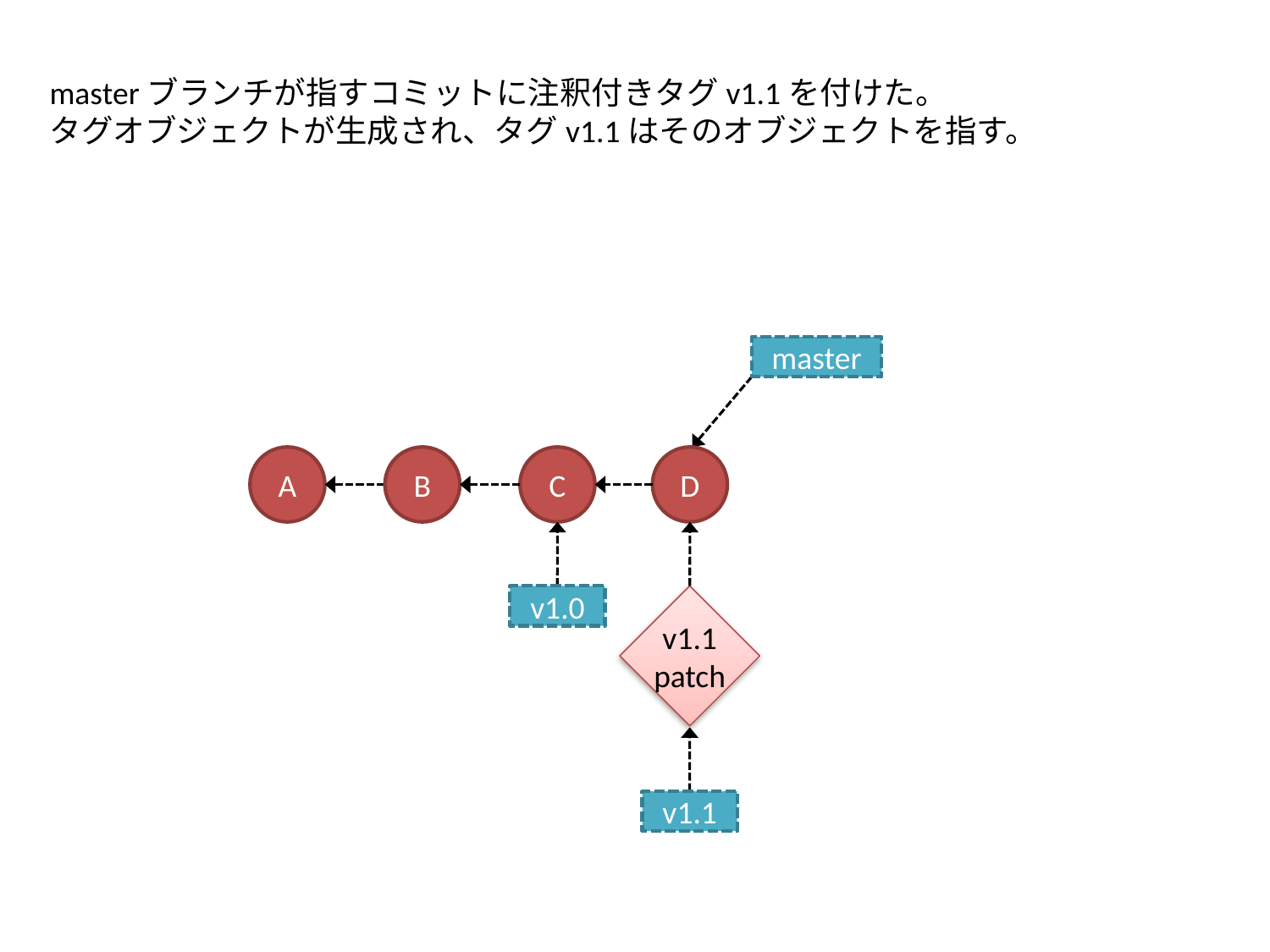

masterブランチが指すコミットに注釈付きタグv1.1を付けた。
タグオブジェクトが生成され、タグv1.1はそのオブジェクトを指す。
master
A
B
C
D
v1.0
v1.1
patch
v1.1